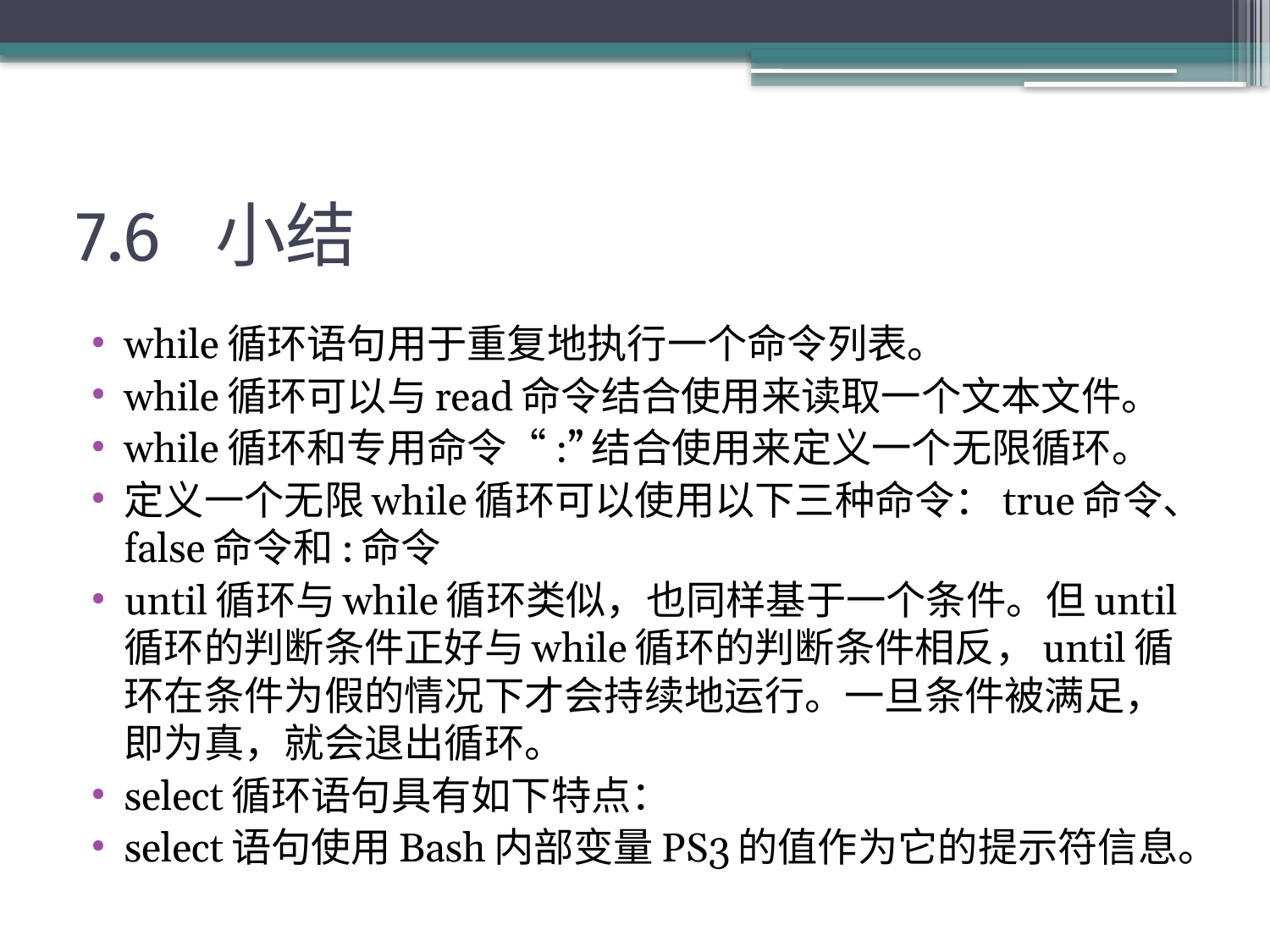

# 7.6  小结
while循环语句用于重复地执行一个命令列表。
while循环可以与read命令结合使用来读取一个文本文件。
while循环和专用命令“:”结合使用来定义一个无限循环。
定义一个无限while循环可以使用以下三种命令：true命令、false命令和:命令
until循环与while循环类似，也同样基于一个条件。但until循环的判断条件正好与while循环的判断条件相反，until循环在条件为假的情况下才会持续地运行。一旦条件被满足，即为真，就会退出循环。
select循环语句具有如下特点：
select语句使用Bash内部变量PS3的值作为它的提示符信息。